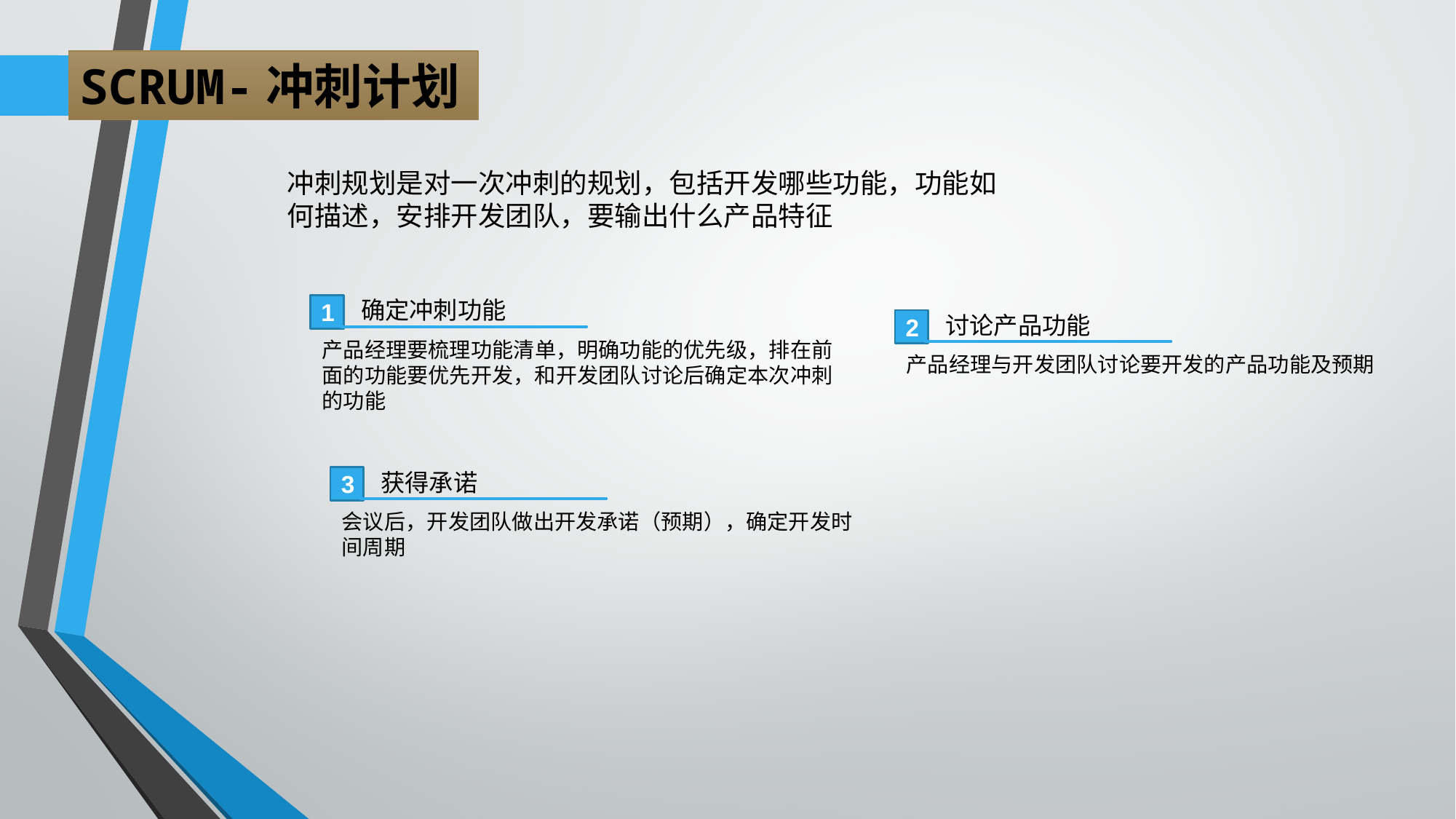

SCRUM-冲刺计划

冲刺规划是对一次冲刺的规划，包括开发哪些功能，功能如何描述，安排开发团队，要输出什么产品特征
确定冲刺功能
1
产品经理要梳理功能清单，明确功能的优先级，排在前面的功能要优先开发，和开发团队讨论后确定本次冲刺的功能
讨论产品功能
2
产品经理与开发团队讨论要开发的产品功能及预期
获得承诺
3
会议后，开发团队做出开发承诺（预期），确定开发时间周期